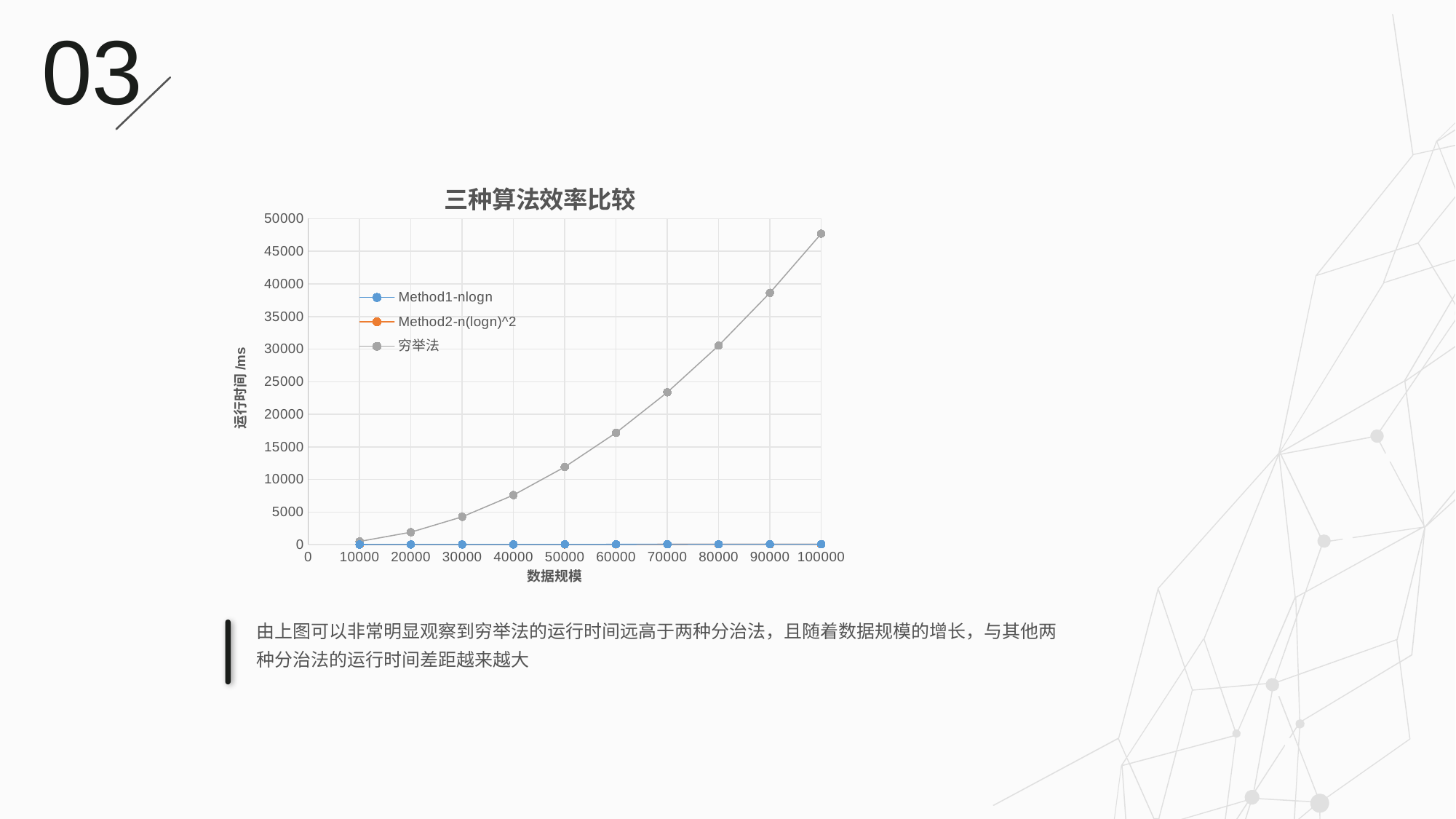

03

### Chart: 三种算法效率比较

| Category |  |  |  |
|---|---|---|---|
由上图可以非常明显观察到穷举法的运行时间远高于两种分治法，且随着数据规模的增长，与其他两种分治法的运行时间差距越来越大